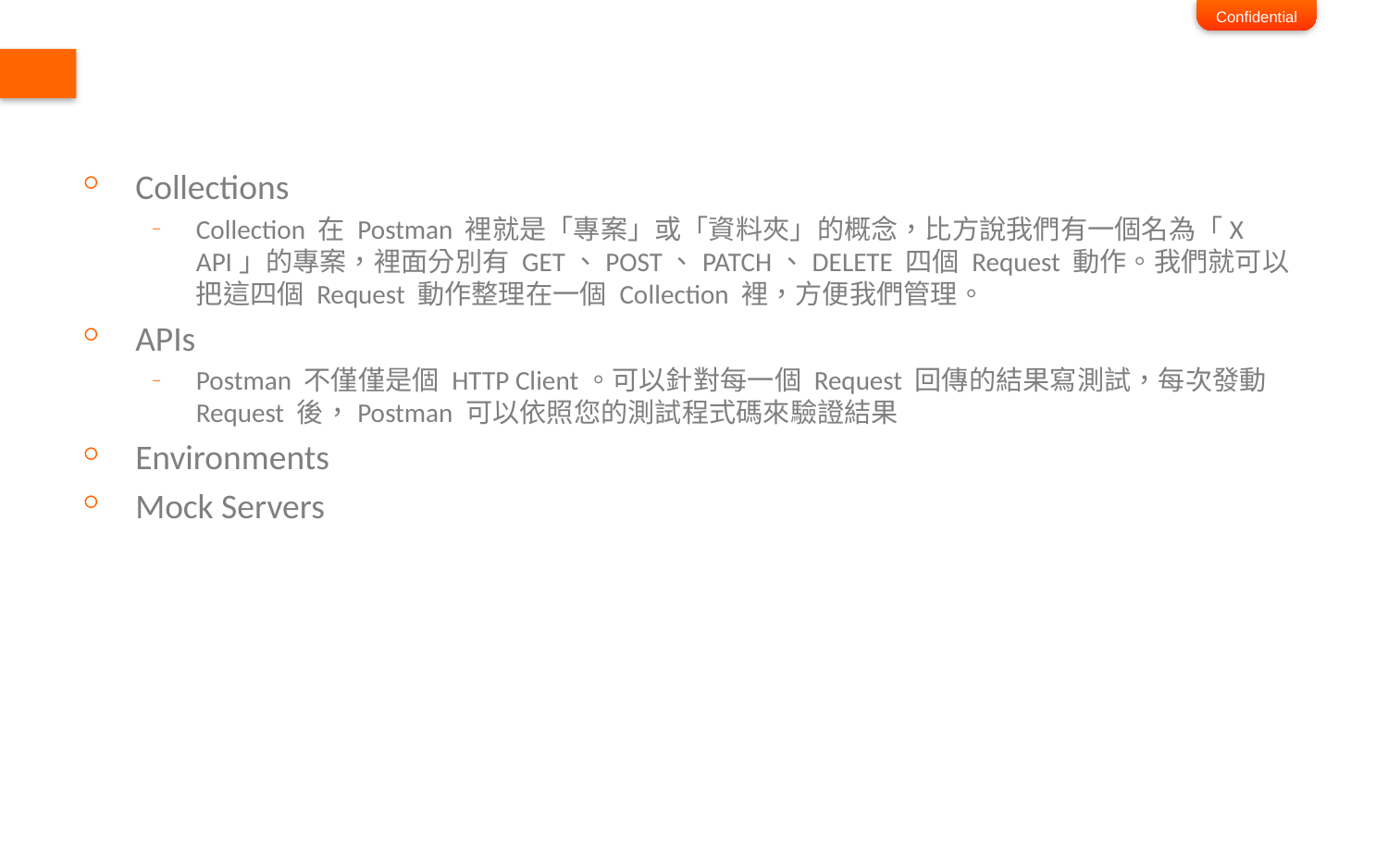

#
Collections
Collection 在 Postman 裡就是「專案」或「資料夾」的概念，比方說我們有一個名為「X API」的專案，裡面分別有 GET、POST、PATCH、DELETE 四個 Request 動作。我們就可以把這四個 Request 動作整理在一個 Collection 裡，方便我們管理。
APIs
Postman 不僅僅是個 HTTP Client。可以針對每一個 Request 回傳的結果寫測試，每次發動 Request 後，Postman 可以依照您的測試程式碼來驗證結果
Environments
Mock Servers